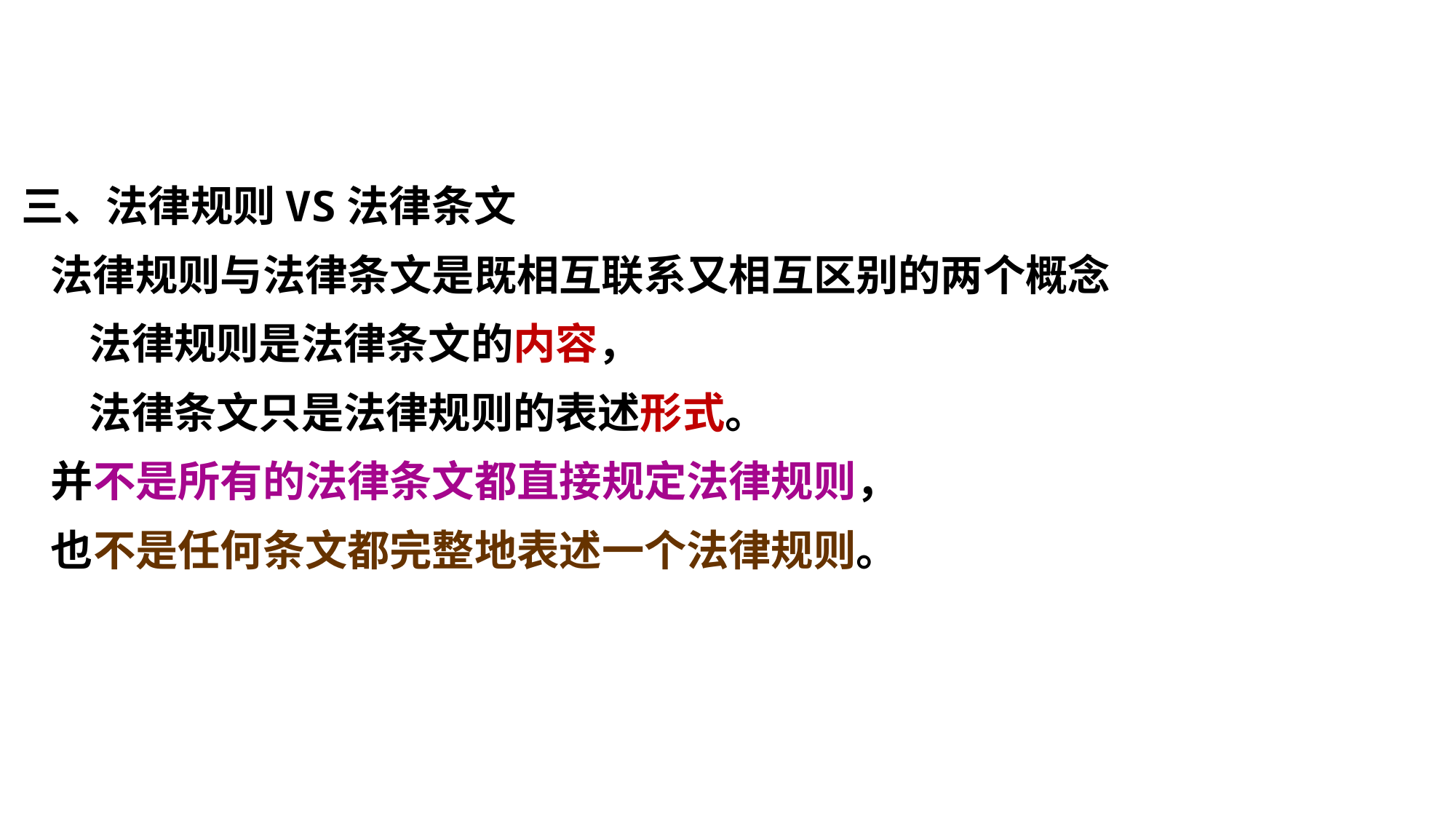

三、法律规则VS法律条文
  法律规则与法律条文是既相互联系又相互区别的两个概念
      法律规则是法律条文的内容，
      法律条文只是法律规则的表述形式。
  并不是所有的法律条文都直接规定法律规则，
  也不是任何条文都完整地表述一个法律规则。